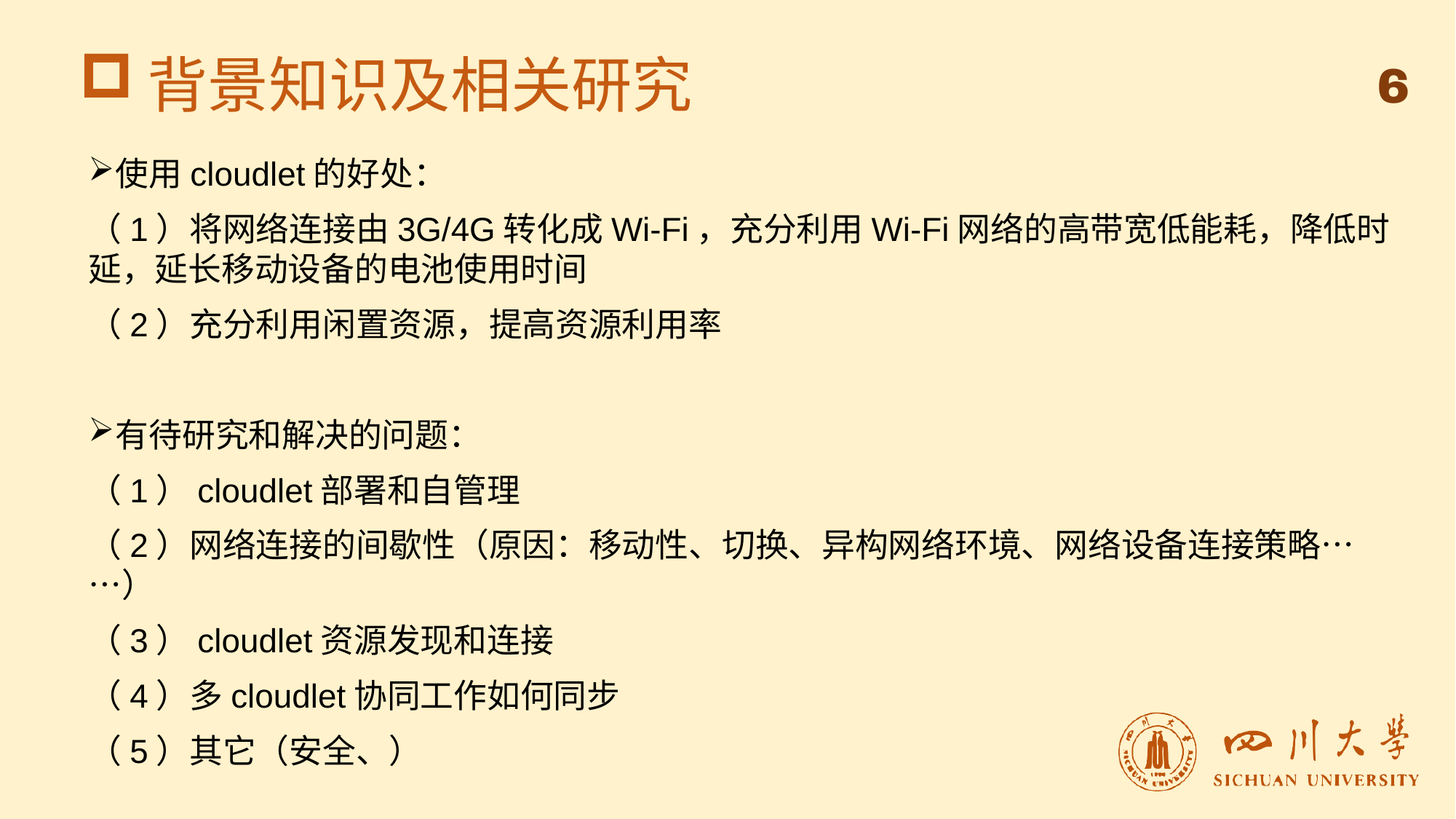

背景知识及相关研究
6
使用cloudlet的好处：
（1）将网络连接由3G/4G转化成Wi-Fi，充分利用Wi-Fi网络的高带宽低能耗，降低时延，延长移动设备的电池使用时间
（2）充分利用闲置资源，提高资源利用率

有待研究和解决的问题：
（1）cloudlet部署和自管理
（2）网络连接的间歇性（原因：移动性、切换、异构网络环境、网络设备连接策略……）
（3）cloudlet资源发现和连接
（4）多cloudlet协同工作如何同步
（5）其它（安全、）